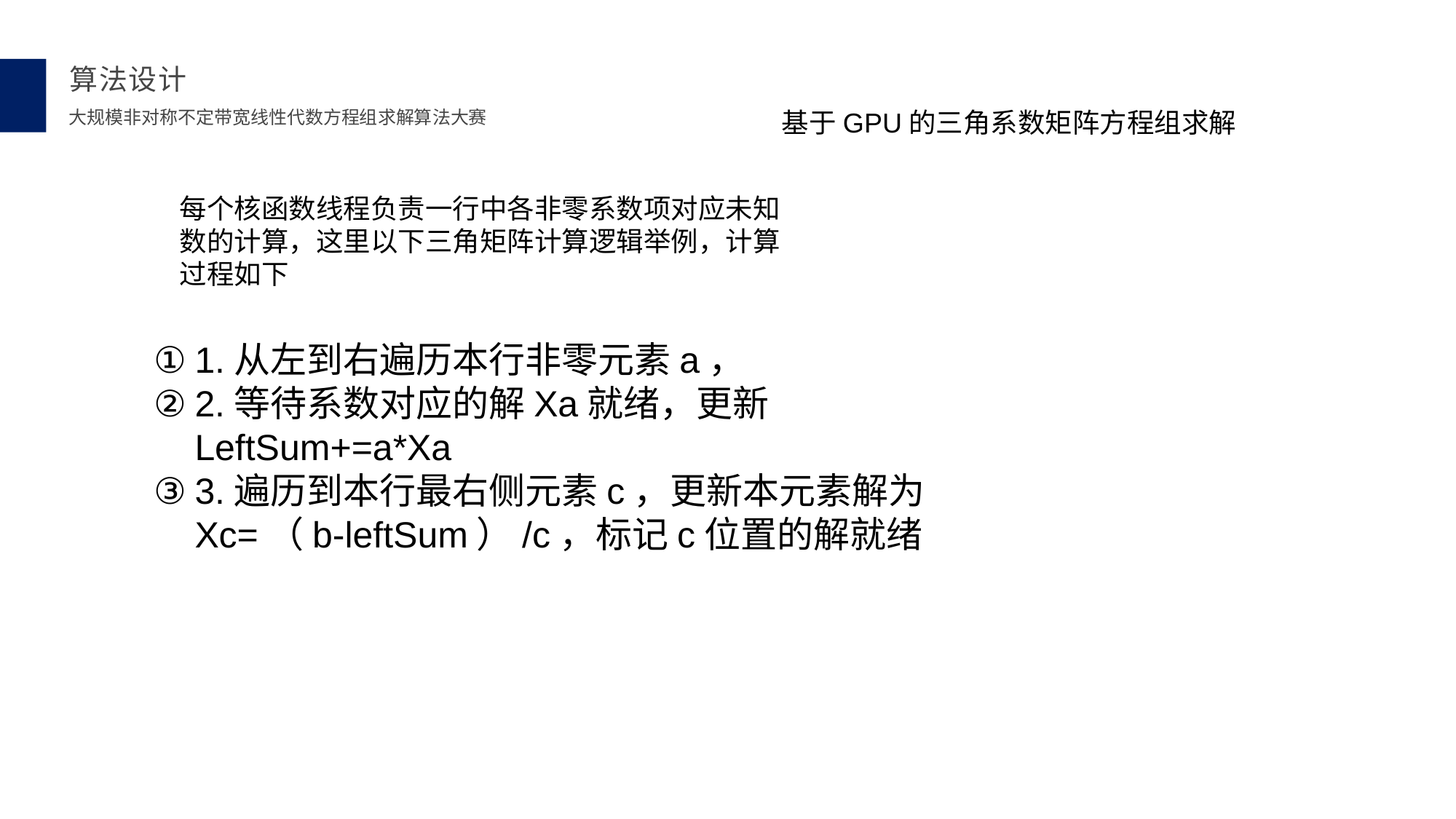

算法设计

基于GPU的三角系数矩阵方程组求解
大规模非对称不定带宽线性代数方程组求解算法大赛
每个核函数线程负责一行中各非零系数项对应未知数的计算，这里以下三角矩阵计算逻辑举例，计算过程如下
1.从左到右遍历本行非零元素a，
2.等待系数对应的解Xa就绪，更新LeftSum+=a*Xa
3.遍历到本行最右侧元素c，更新本元素解为Xc=（b-leftSum）/c，标记c位置的解就绪